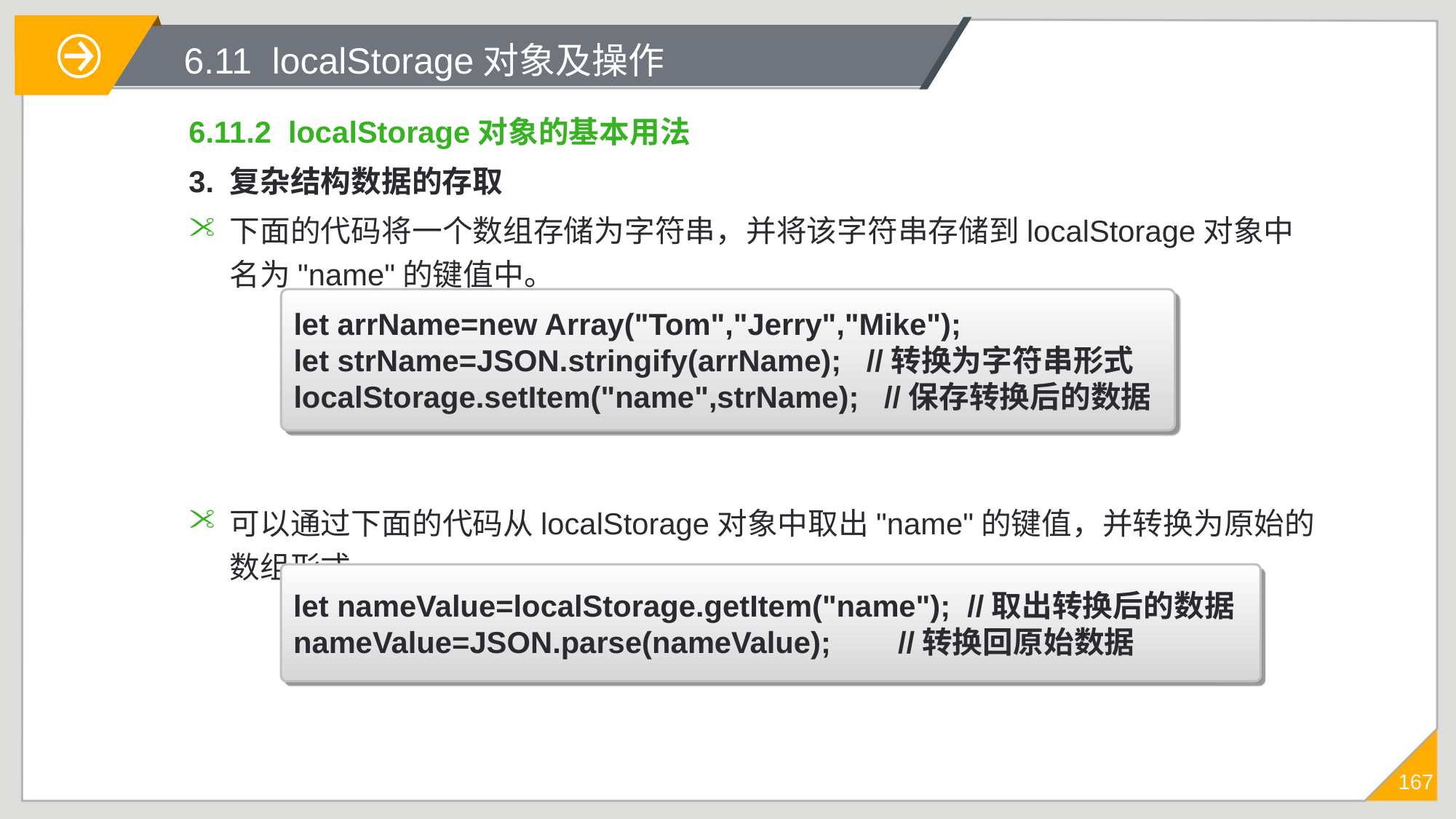

# 6.11  localStorage对象及操作
6.11.2  localStorage对象的基本用法
3. 复杂结构数据的存取
下面的代码将一个数组存储为字符串，并将该字符串存储到localStorage对象中名为"name"的键值中。

可以通过下面的代码从localStorage对象中取出"name"的键值，并转换为原始的数组形式。

let arrName=new Array("Tom","Jerry","Mike");
let strName=JSON.stringify(arrName);   //转换为字符串形式
localStorage.setItem("name",strName);   //保存转换后的数据
let nameValue=localStorage.getItem("name");  //取出转换后的数据
nameValue=JSON.parse(nameValue);        //转换回原始数据